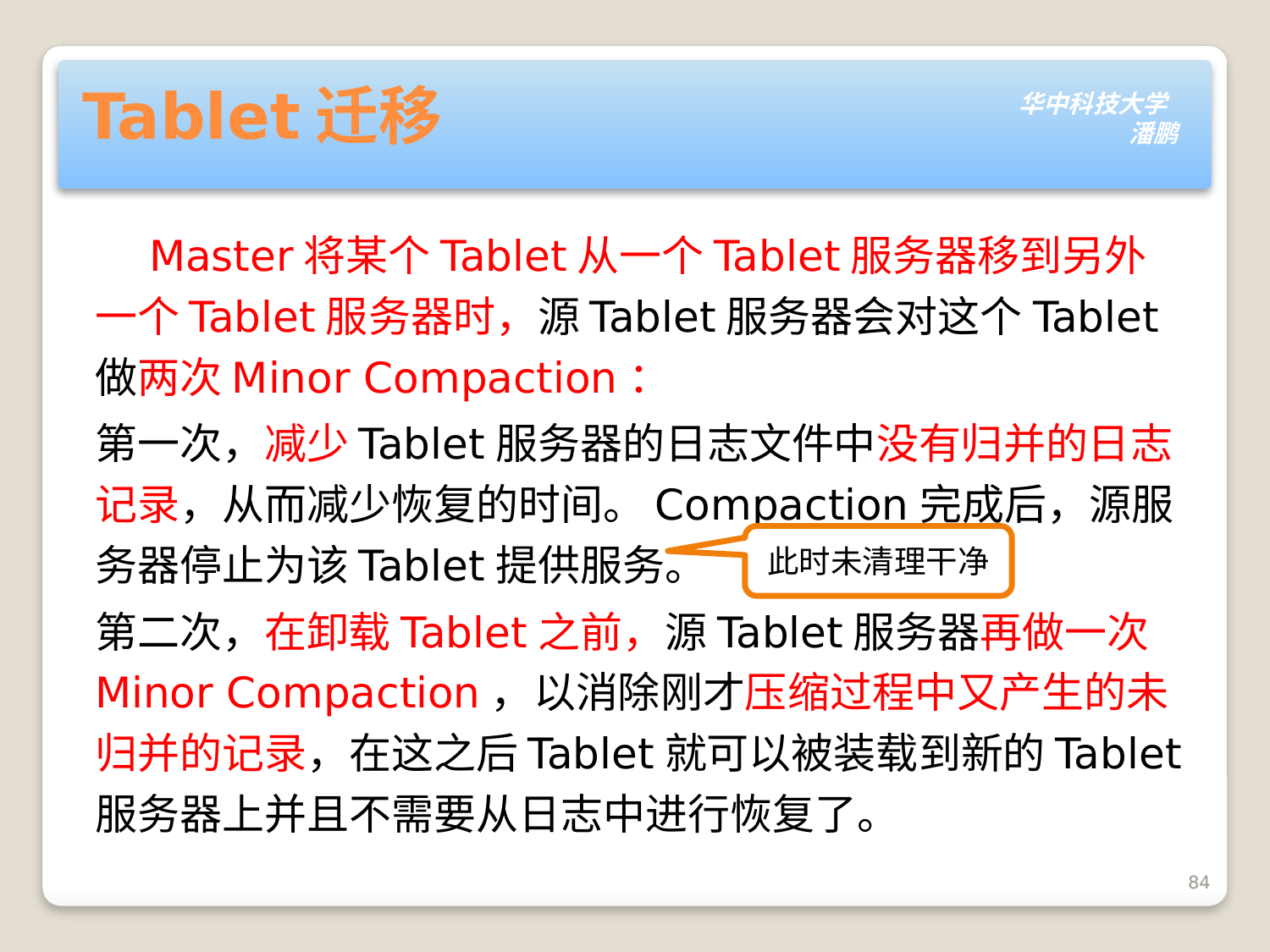

# Tablet迁移
    Master将某个Tablet从一个Tablet服务器移到另外一个Tablet服务器时，源Tablet服务器会对这个Tablet做两次Minor Compaction：
第一次，减少Tablet服务器的日志文件中没有归并的日志记录，从而减少恢复的时间。Compaction完成后，源服务器停止为该Tablet提供服务。
第二次，在卸载Tablet之前，源Tablet服务器再做一次Minor Compaction，以消除刚才压缩过程中又产生的未归并的记录，在这之后Tablet就可以被装载到新的Tablet服务器上并且不需要从日志中进行恢复了。
此时未清理干净
84
84